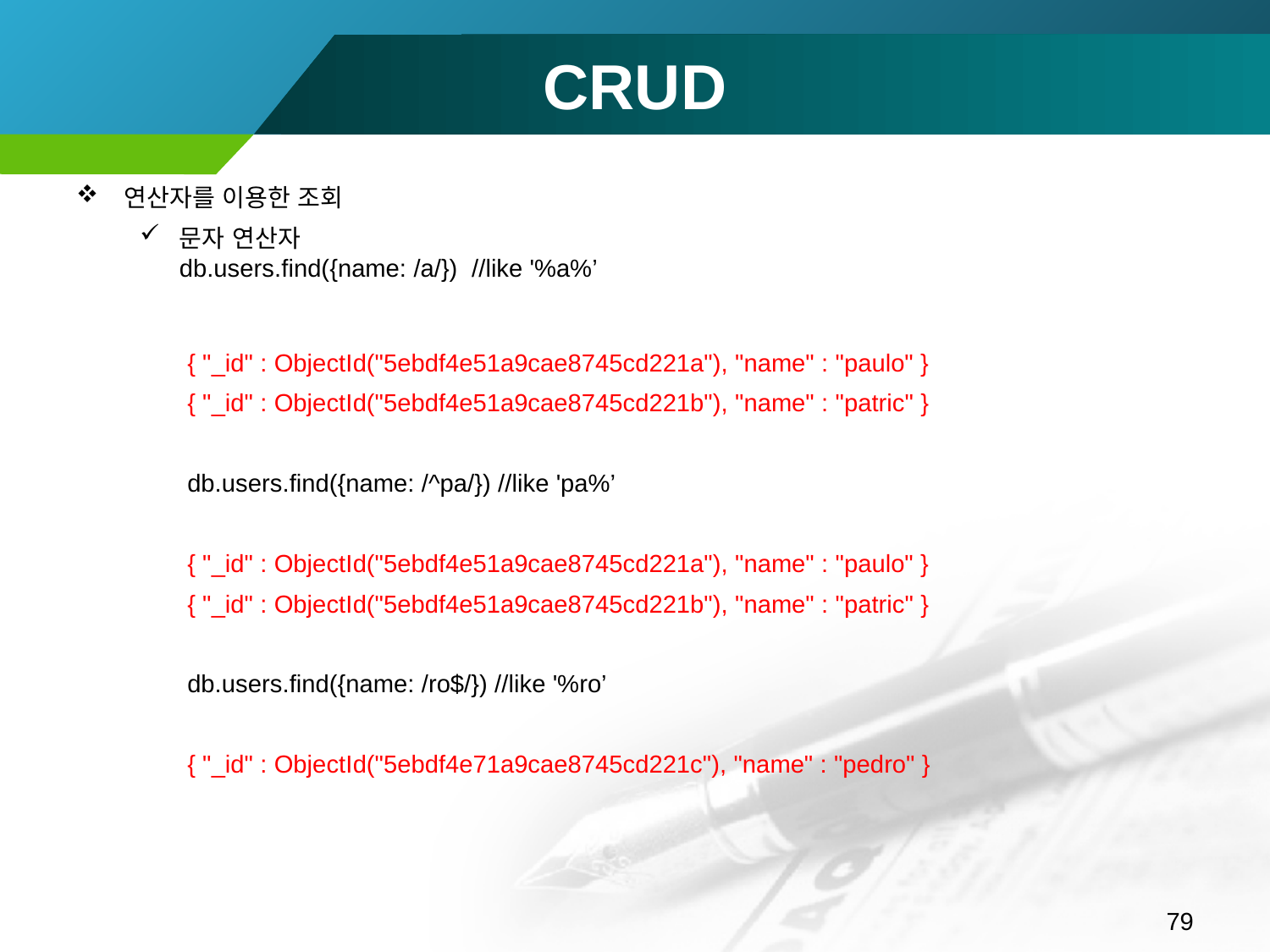

# CRUD
연산자를 이용한 조회
문자 연산자
db.users.find({name: /a/})  //like '%a%’

{ "_id" : ObjectId("5ebdf4e51a9cae8745cd221a"), "name" : "paulo" }
{ "_id" : ObjectId("5ebdf4e51a9cae8745cd221b"), "name" : "patric" }

db.users.find({name: /^pa/}) //like 'pa%’

{ "_id" : ObjectId("5ebdf4e51a9cae8745cd221a"), "name" : "paulo" }
{ "_id" : ObjectId("5ebdf4e51a9cae8745cd221b"), "name" : "patric" }

db.users.find({name: /ro$/}) //like '%ro’

{ "_id" : ObjectId("5ebdf4e71a9cae8745cd221c"), "name" : "pedro" }
79